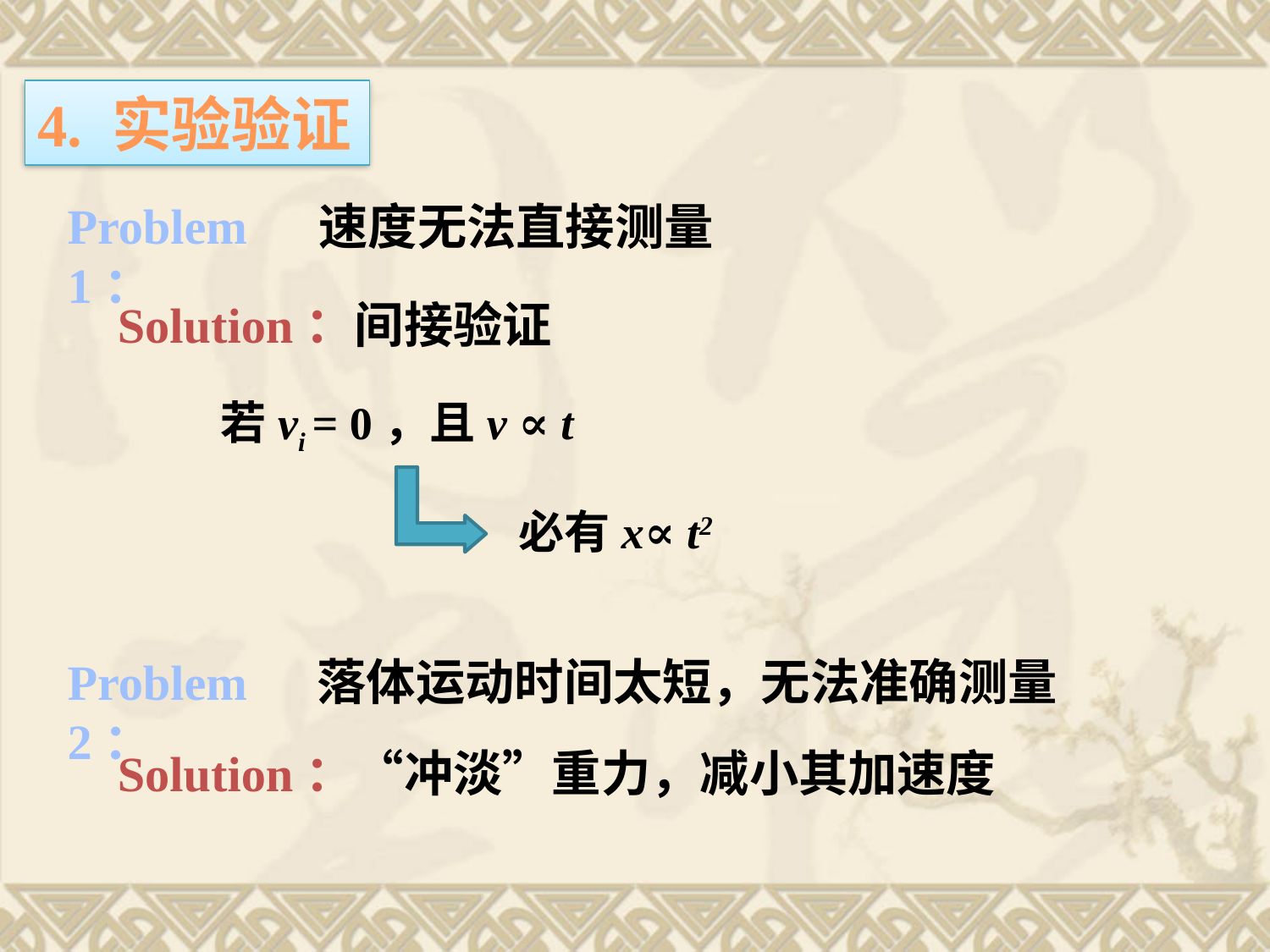

4. 实验验证
Problem 1：
速度无法直接测量
Solution：间接验证
若vi = 0，且v ∝ t

必有x∝ t2
Problem 2：
落体运动时间太短，无法准确测量
Solution：“冲淡”重力，减小其加速度